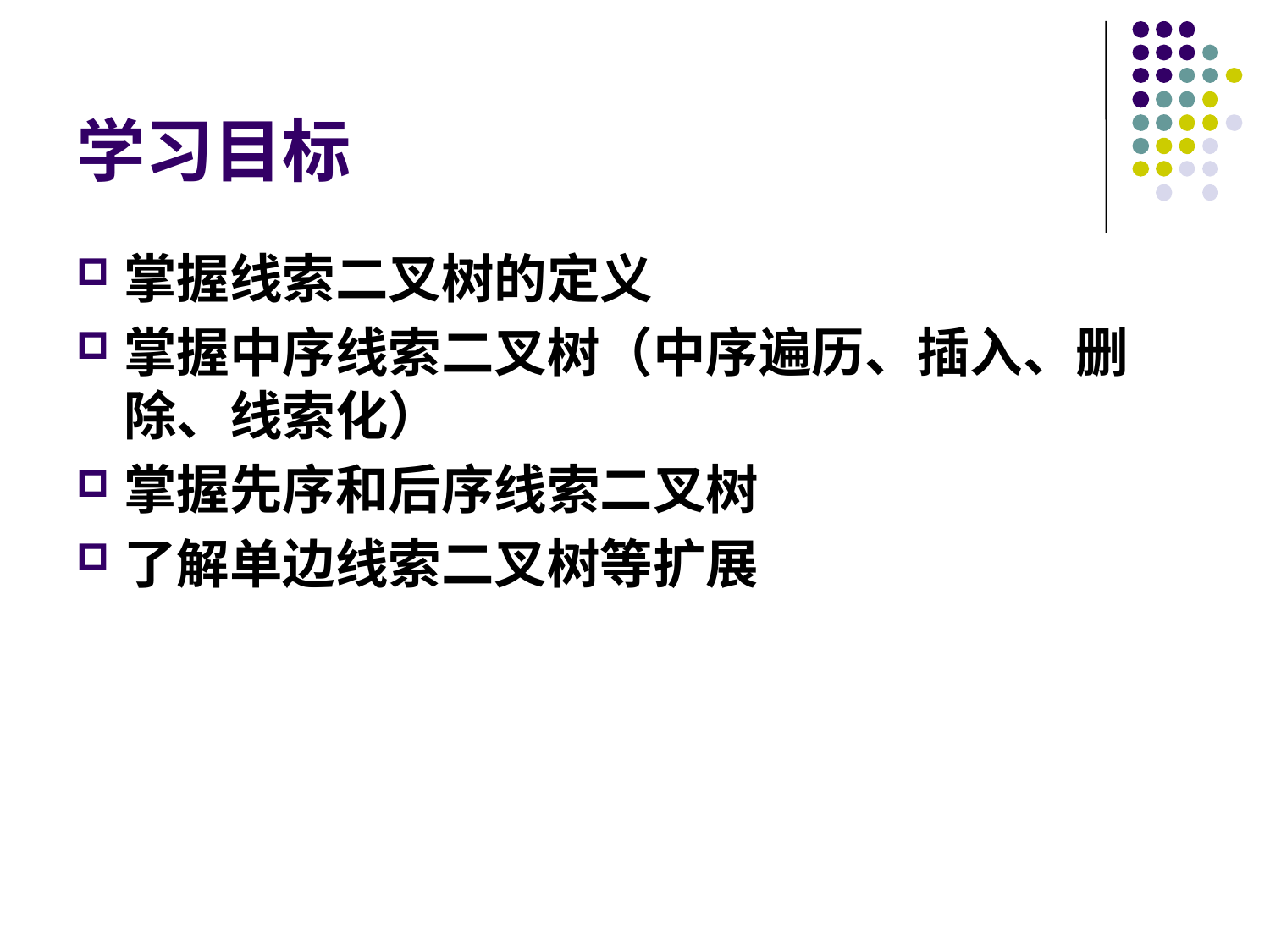

# 学习目标
掌握线索二叉树的定义
掌握中序线索二叉树（中序遍历、插入、删除、线索化）
掌握先序和后序线索二叉树
了解单边线索二叉树等扩展